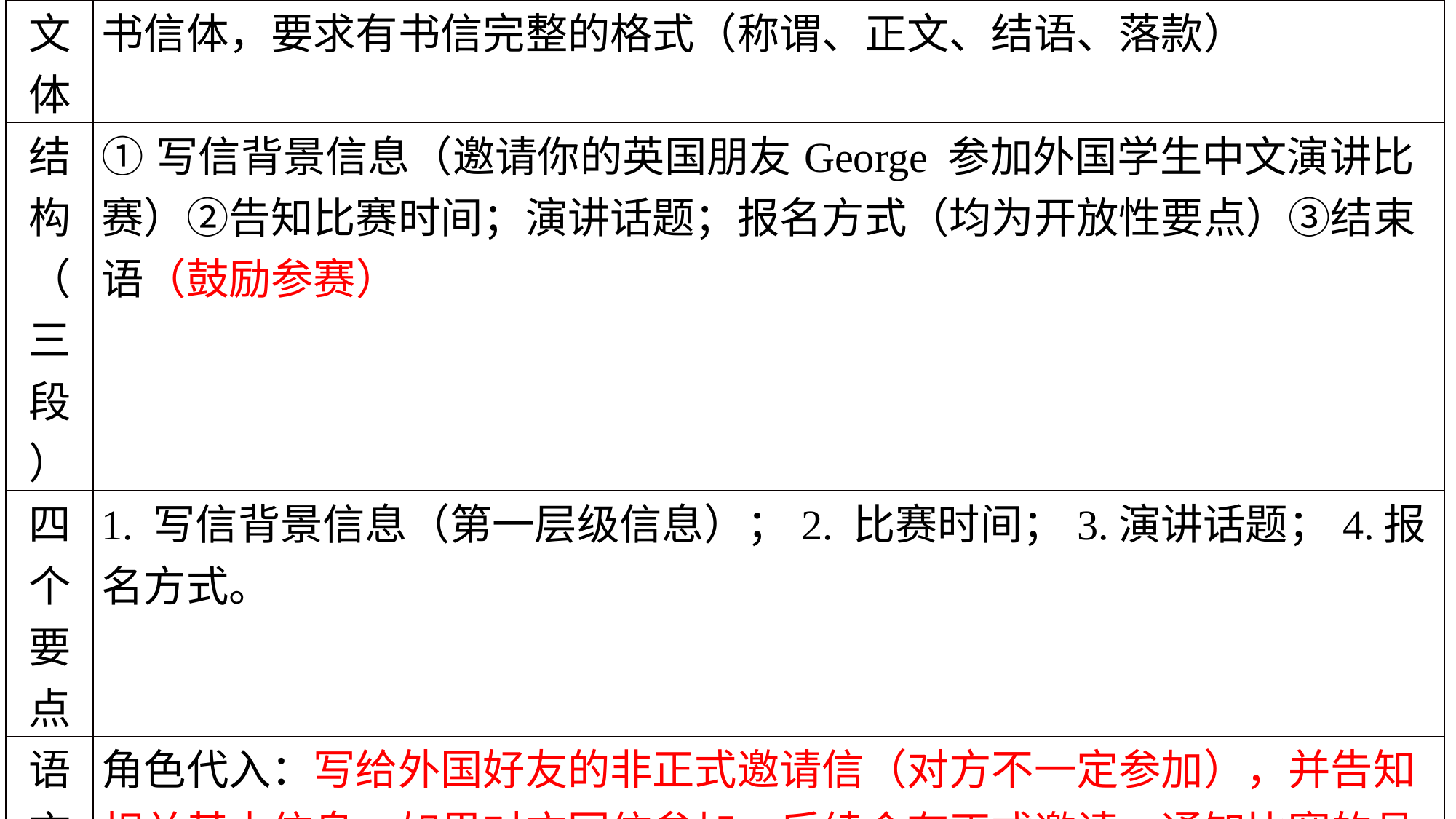

| 文体 | 书信体，要求有书信完整的格式（称谓、正文、结语、落款） |
| --- | --- |
| 结构（三段） | ①写信背景信息（邀请你的英国朋友George 参加外国学生中文演讲比赛）②告知比赛时间；演讲话题；报名方式（均为开放性要点）③结束语（鼓励参赛） |
| 四个要点 | 1. 写信背景信息（第一层级信息）；2. 比赛时间；3.演讲话题；4.报名方式。 |
| 语言风格 | 角色代入：写给外国好友的非正式邀请信（对方不一定参加），并告知相关基本信息。如果对方回信参加，后续会有正式邀请，通知比赛的具体要求。因此本文的语气要亲切热情，鼓励好友参加，告知的内容必须既简约又具体清晰。 |